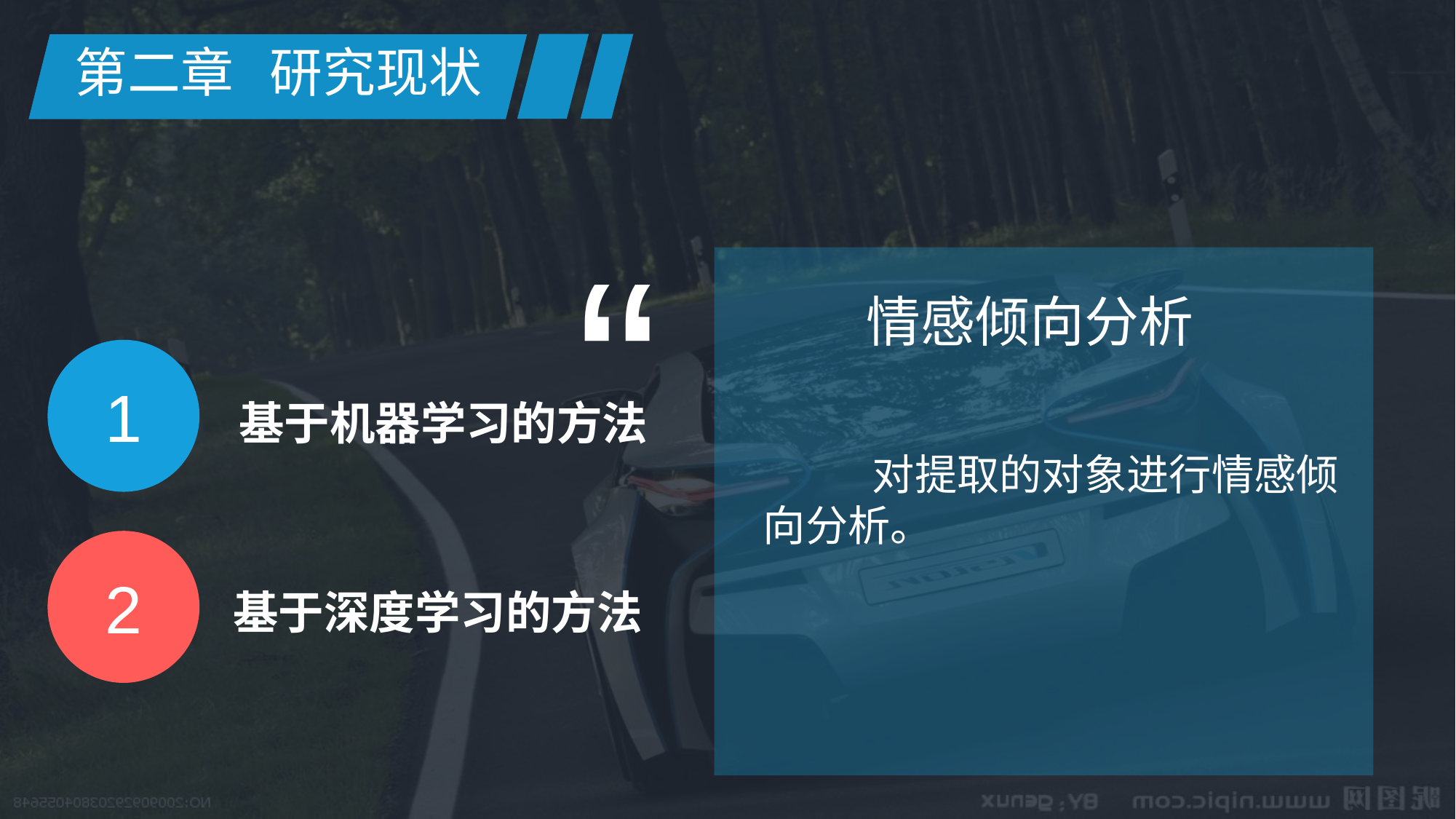

第二章   研究现状

“

情感倾向分析
1
基于机器学习的方法
2
基于深度学习的方法
	对提取的对象进行情感倾向分析。